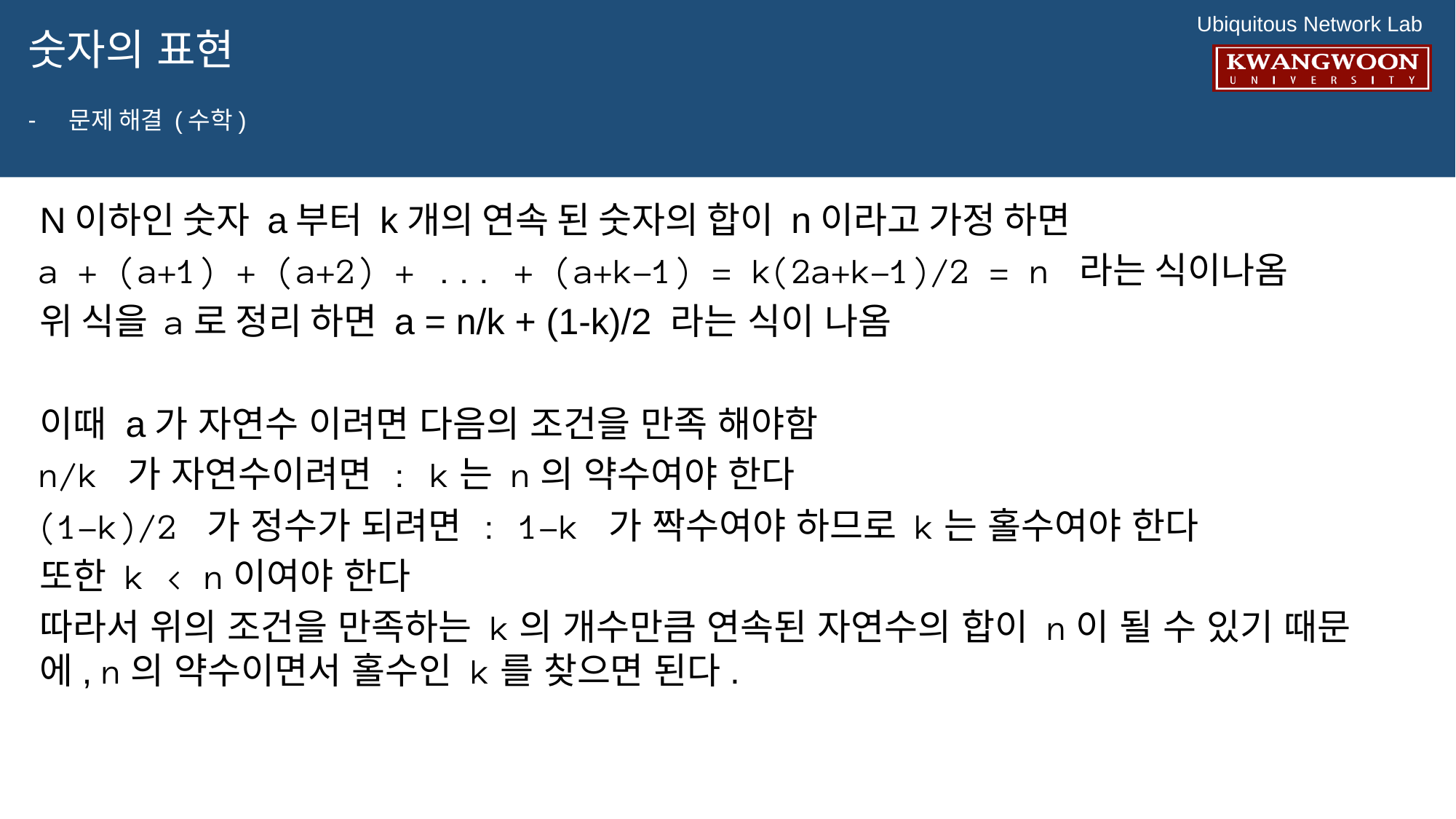

# 숫자의 표현
문제 해결 (수학)
N이하인 숫자 a부터 k개의 연속 된 숫자의 합이 n이라고 가정 하면
a + (a+1) + (a+2) + ... + (a+k-1) = k(2a+k-1)/2 = n 라는 식이나옴
위 식을 a로 정리 하면 a = n/k + (1-k)/2 라는 식이 나옴

이때 a가 자연수 이려면 다음의 조건을 만족 해야함
n/k 가 자연수이려면 : k는 n의 약수여야 한다
(1-k)/2 가 정수가 되려면 : 1-k 가 짝수여야 하므로 k는 홀수여야 한다
또한 k < n이여야 한다
따라서 위의 조건을 만족하는 k의 개수만큼 연속된 자연수의 합이 n이 될 수 있기 때문에, n의 약수이면서 홀수인 k를 찾으면 된다.